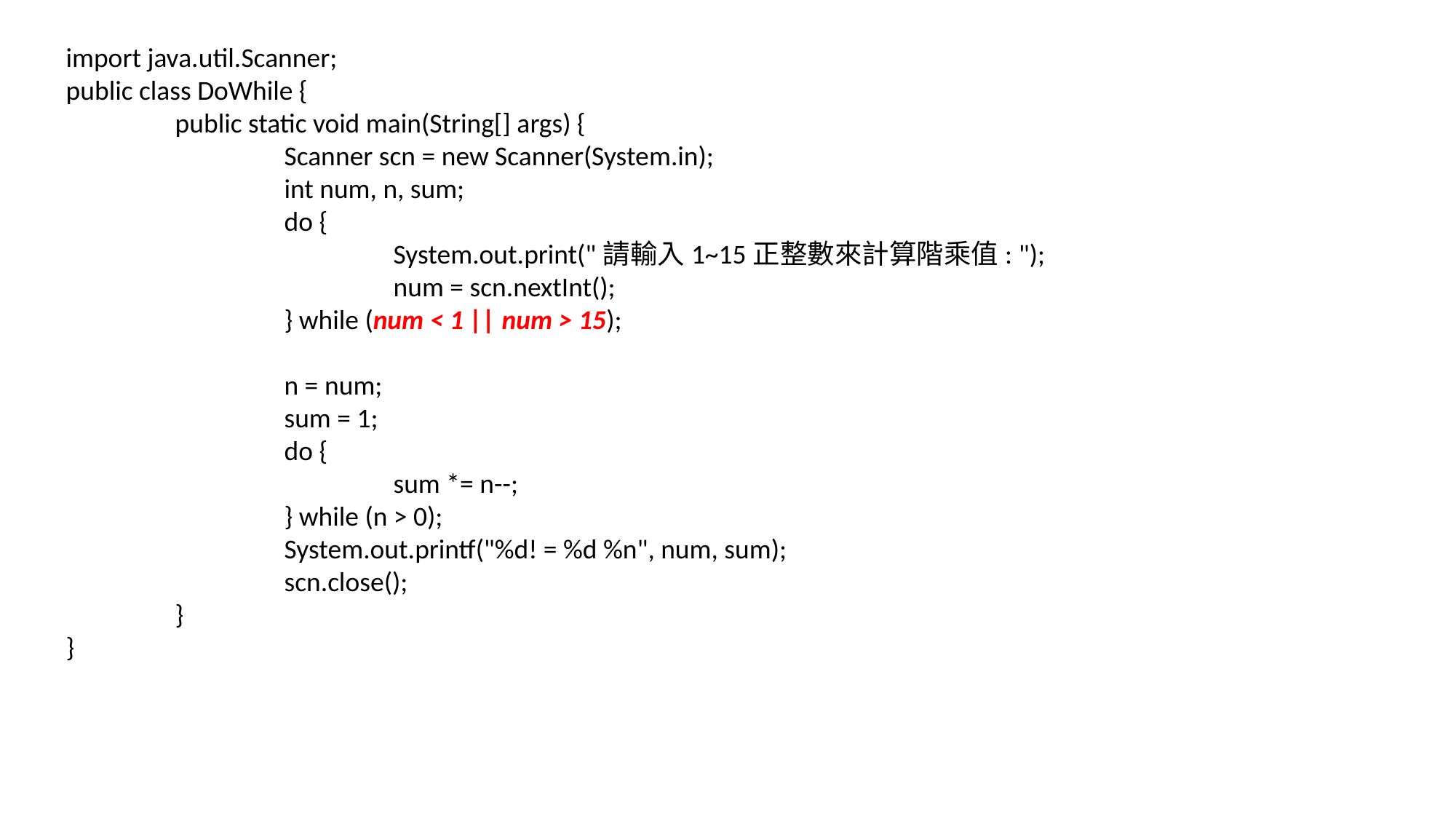

import java.util.Scanner;
public class DoWhile {
	public static void main(String[] args) {
		Scanner scn = new Scanner(System.in);
		int num, n, sum;
		do {
			System.out.print("請輸入1~15正整數來計算階乘值: ");
			num = scn.nextInt();
		} while (num < 1 || num > 15);

		n = num;
		sum = 1;
		do {
			sum *= n--;
		} while (n > 0);
		System.out.printf("%d! = %d %n", num, sum);
		scn.close();
	}
}